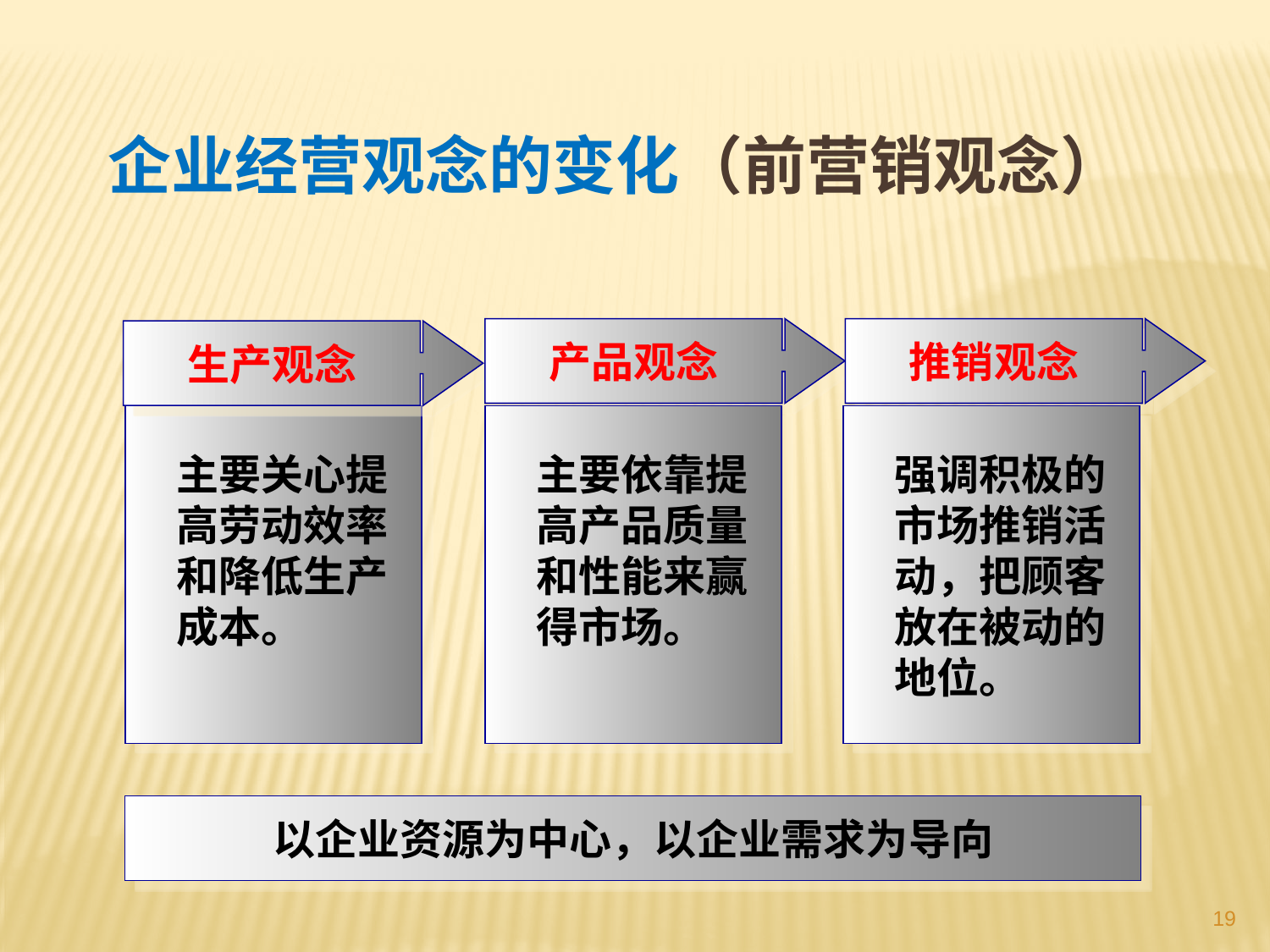

企业经营观念的变化（前营销观念）
产品观念
推销观念
生产观念
   主要关心提
   高劳动效率
   和降低生产
   成本。

   主要依靠提
   高产品质量
   和性能来赢
   得市场。

   强调积极的
   市场推销活
   动，把顾客
   放在被动的
   地位。
以企业资源为中心，以企业需求为导向
19